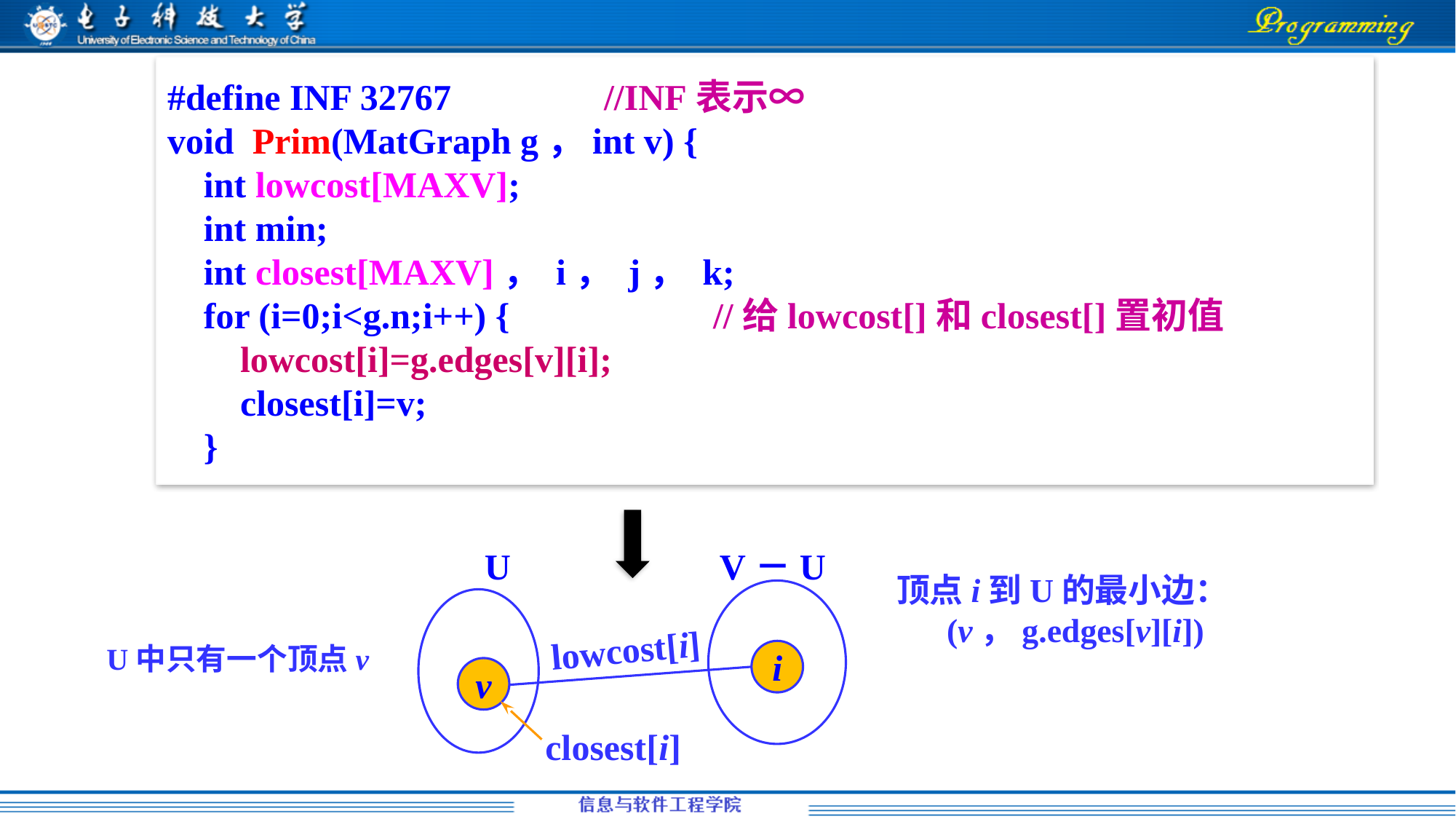

#define INF 32767		//INF表示∞
void  Prim(MatGraph g，int v) {
    int lowcost[MAXV];
    int min;
    int closest[MAXV]， i， j， k;
    for (i=0;i<g.n;i++) {		//给lowcost[]和closest[]置初值
        lowcost[i]=g.edges[v][i];
        closest[i]=v;
    }

U
V－U

lowcost[i]
i
v

closest[i]
顶点i到U的最小边：
      (v，g.edges[v][i])
U中只有一个顶点v